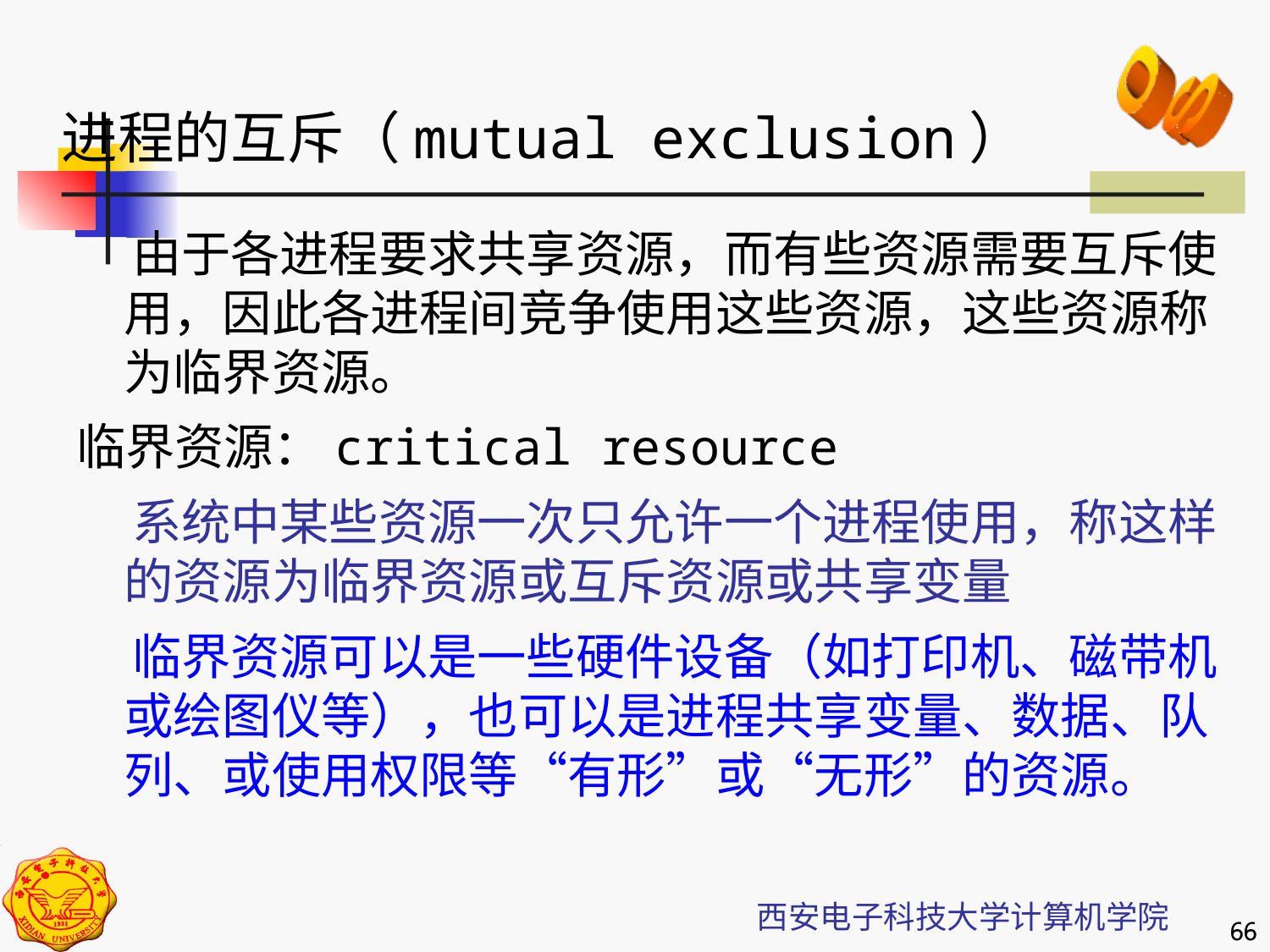

进程的互斥（mutual exclusion）
    由于各进程要求共享资源，而有些资源需要互斥使用，因此各进程间竞争使用这些资源，这些资源称为临界资源。
临界资源：critical resource
    系统中某些资源一次只允许一个进程使用，称这样的资源为临界资源或互斥资源或共享变量
    临界资源可以是一些硬件设备（如打印机、磁带机或绘图仪等），也可以是进程共享变量、数据、队列、或使用权限等“有形”或“无形”的资源。
66